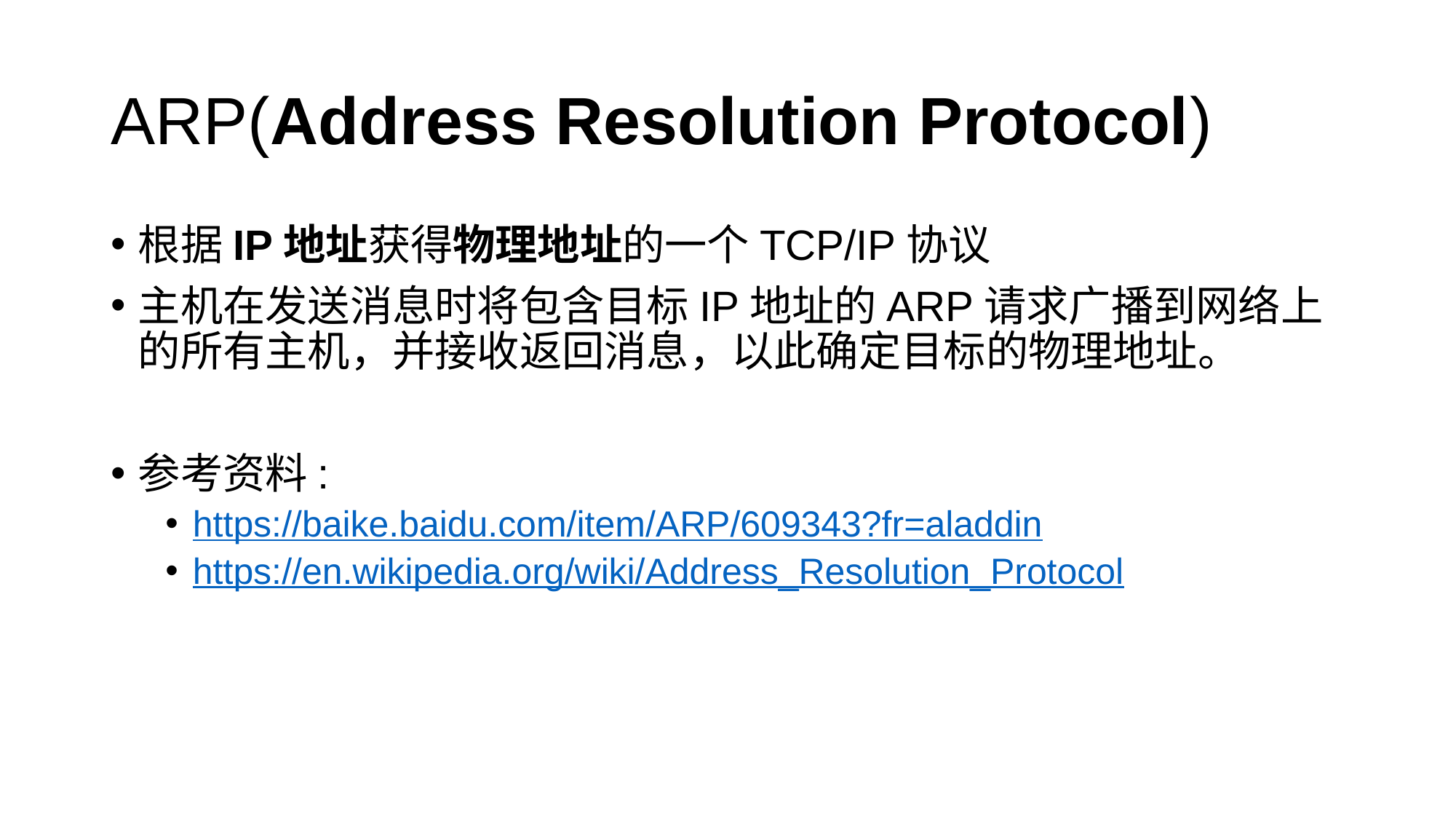

# ARP(Address Resolution Protocol)
根据IP地址获得物理地址的一个TCP/IP协议
主机在发送消息时将包含目标IP地址的ARP请求广播到网络上的所有主机，并接收返回消息，以此确定目标的物理地址。

参考资料:
https://baike.baidu.com/item/ARP/609343?fr=aladdin
https://en.wikipedia.org/wiki/Address_Resolution_Protocol